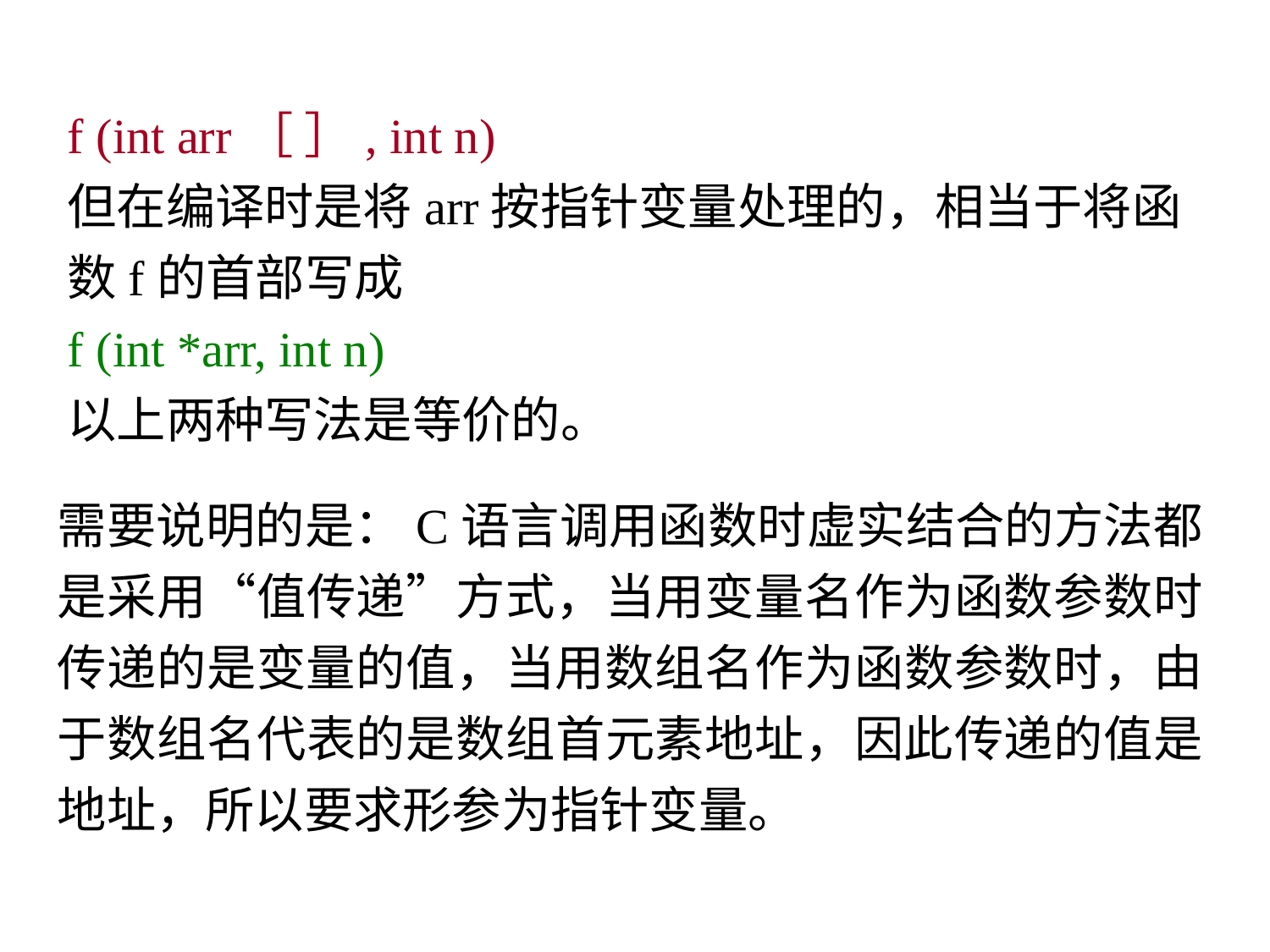

f (int arr［ ］, int n)
但在编译时是将arr按指针变量处理的，相当于将函数f的首部写成
f (int *arr, int n)
以上两种写法是等价的。
需要说明的是：C语言调用函数时虚实结合的方法都是采用“值传递”方式，当用变量名作为函数参数时传递的是变量的值，当用数组名作为函数参数时，由于数组名代表的是数组首元素地址，因此传递的值是地址，所以要求形参为指针变量。